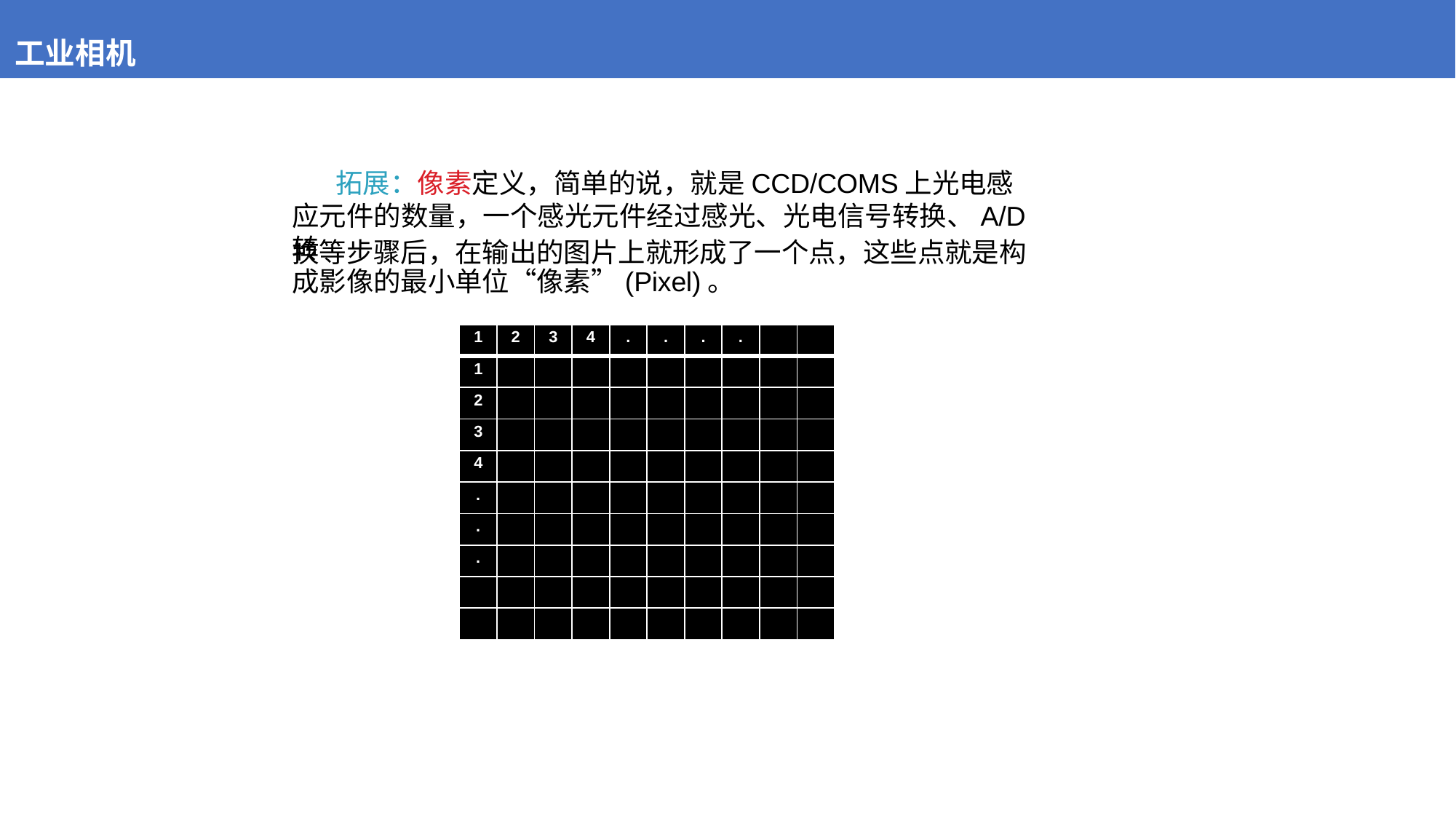

# 工业相机
拓展：像素定义，简单的说，就是CCD/COMS上光电感应元件的数量，一个感光元件经过感光、光电信号转换、A/D转
换等步骤后，在输出的图片上就形成了一个点，这些点就是构成影像的最小单位“像素”(Pixel)。
| 1 | 2 | 3 | 4 | . | . | . | . |  |  |
| --- | --- | --- | --- | --- | --- | --- | --- | --- | --- |
| 1 |  |  |  |  |  |  |  |  |  |
| 2 |  |  |  |  |  |  |  |  |  |
| 3 |  |  |  |  |  |  |  |  |  |
| 4 |  |  |  |  |  |  |  |  |  |
| . |  |  |  |  |  |  |  |  |  |
| . |  |  |  |  |  |  |  |  |  |
| . |  |  |  |  |  |  |  |  |  |
|  |  |  |  |  |  |  |  |  |  |
|  |  |  |  |  |  |  |  |  |  |